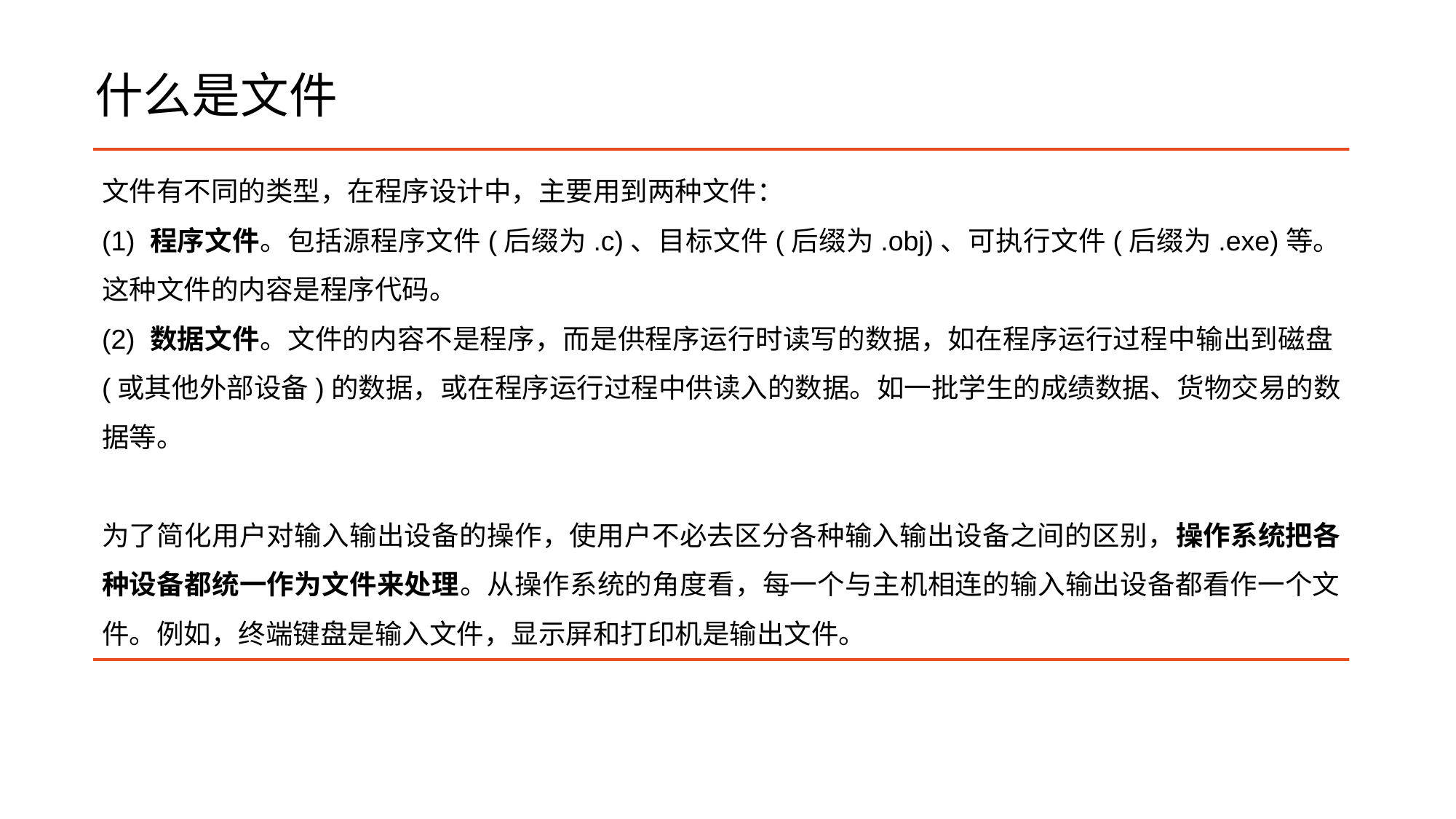

# 什么是文件
文件有不同的类型，在程序设计中，主要用到两种文件：
(1) 程序文件。包括源程序文件(后缀为.c)、目标文件(后缀为.obj)、可执行文件(后缀为.exe)等。这种文件的内容是程序代码。
(2) 数据文件。文件的内容不是程序，而是供程序运行时读写的数据，如在程序运行过程中输出到磁盘(或其他外部设备)的数据，或在程序运行过程中供读入的数据。如一批学生的成绩数据、货物交易的数据等。

为了简化用户对输入输出设备的操作，使用户不必去区分各种输入输出设备之间的区别，操作系统把各种设备都统一作为文件来处理。从操作系统的角度看，每一个与主机相连的输入输出设备都看作一个文件。例如，终端键盘是输入文件，显示屏和打印机是输出文件。